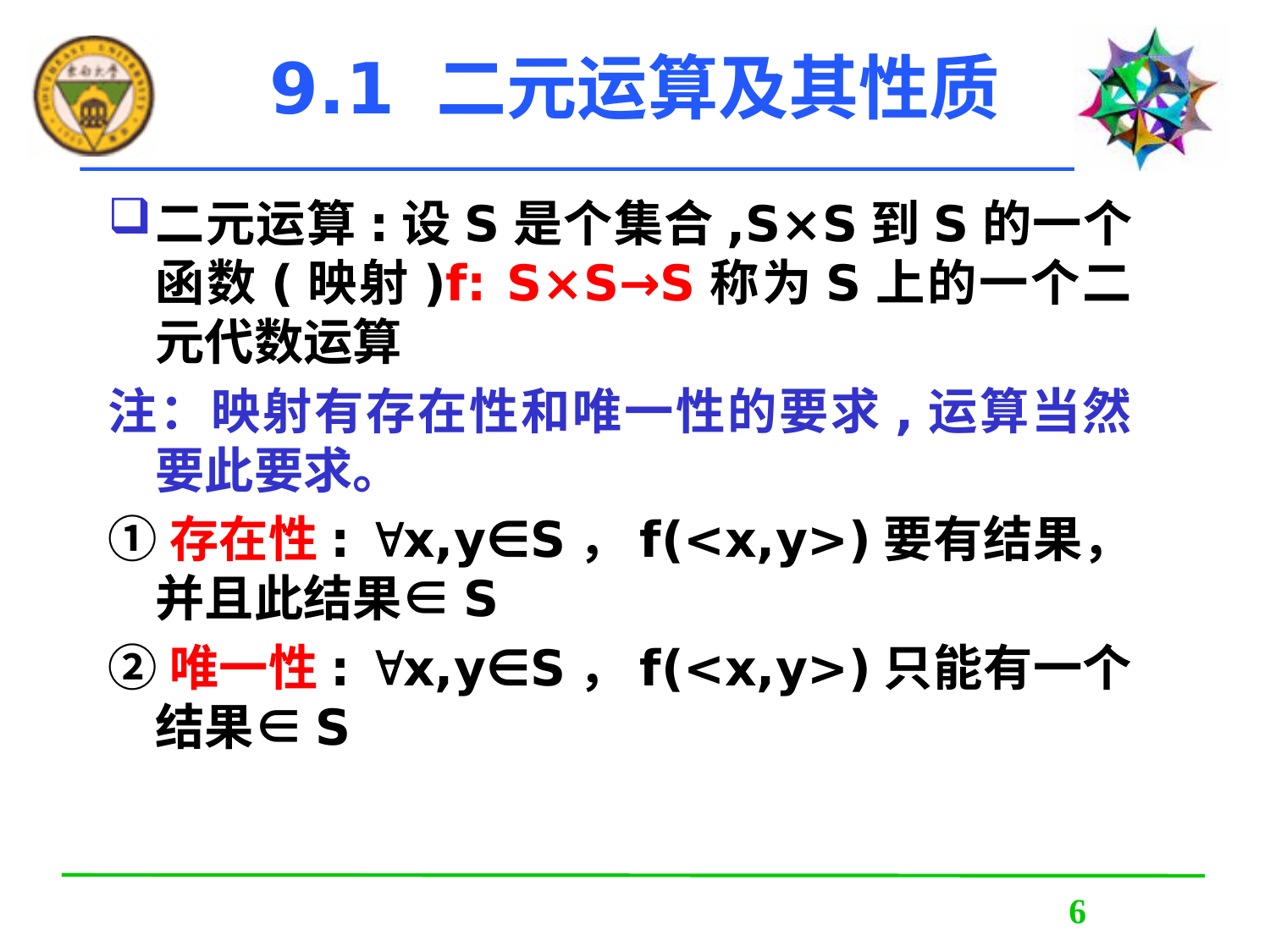

# 9.1 二元运算及其性质
二元运算:设S是个集合,S×S到S的一个函数(映射)f: S×S→S称为S上的一个二元代数运算
注：映射有存在性和唯一性的要求,运算当然要此要求。
①存在性: ∀x,y∈S，f(<x,y>)要有结果，并且此结果∈S
②唯一性: ∀x,y∈S，f(<x,y>)只能有一个结果∈S